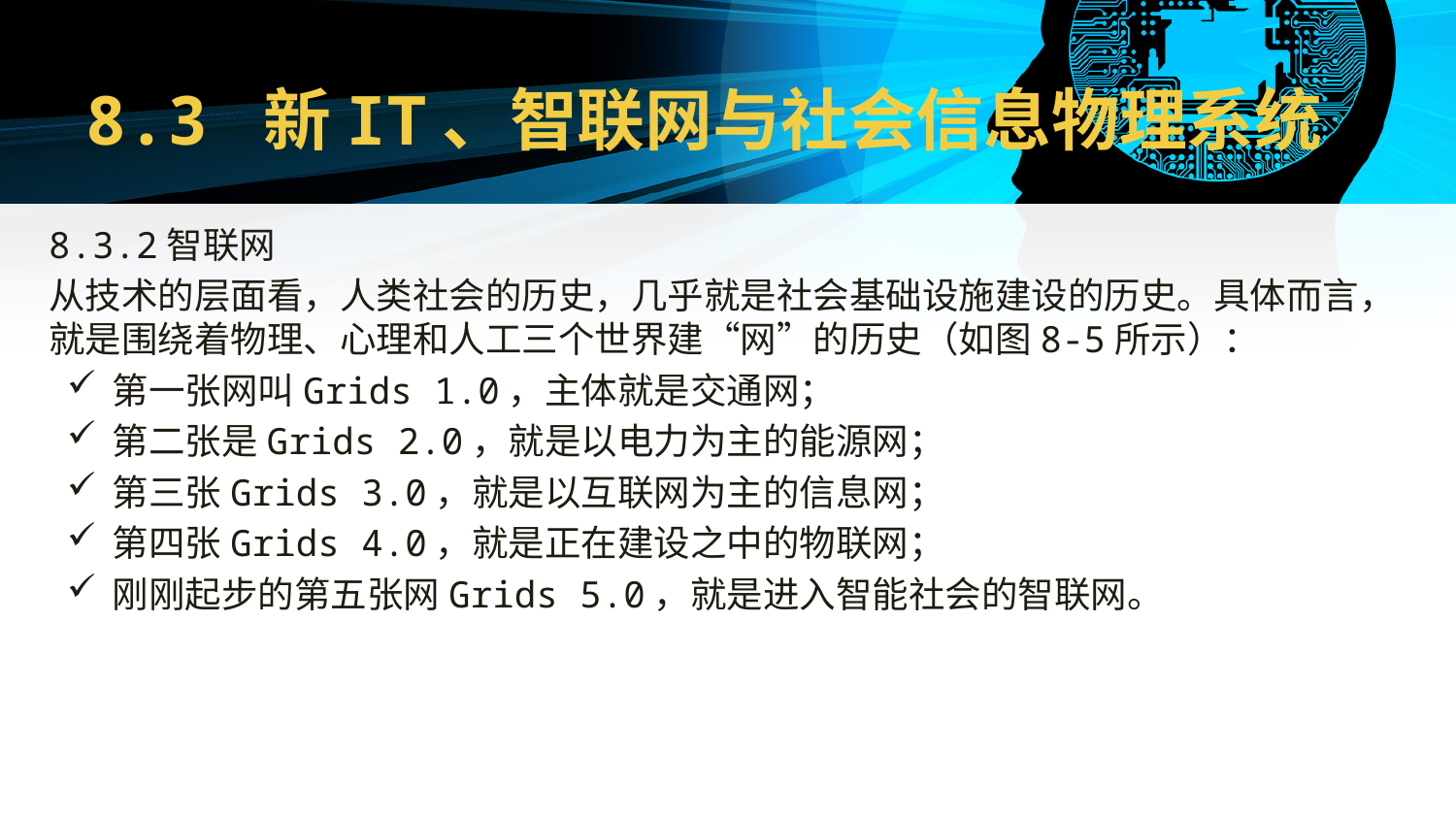

# 8.3 新IT、智联网与社会信息物理系统
8.3.2智联网
从技术的层面看，人类社会的历史，几乎就是社会基础设施建设的历史。具体而言，就是围绕着物理、心理和人工三个世界建“网”的历史（如图8-5所示）：
第一张网叫Grids 1.0，主体就是交通网；
第二张是Grids 2.0，就是以电力为主的能源网；
第三张Grids 3.0，就是以互联网为主的信息网；
第四张Grids 4.0，就是正在建设之中的物联网；
刚刚起步的第五张网Grids 5.0，就是进入智能社会的智联网。